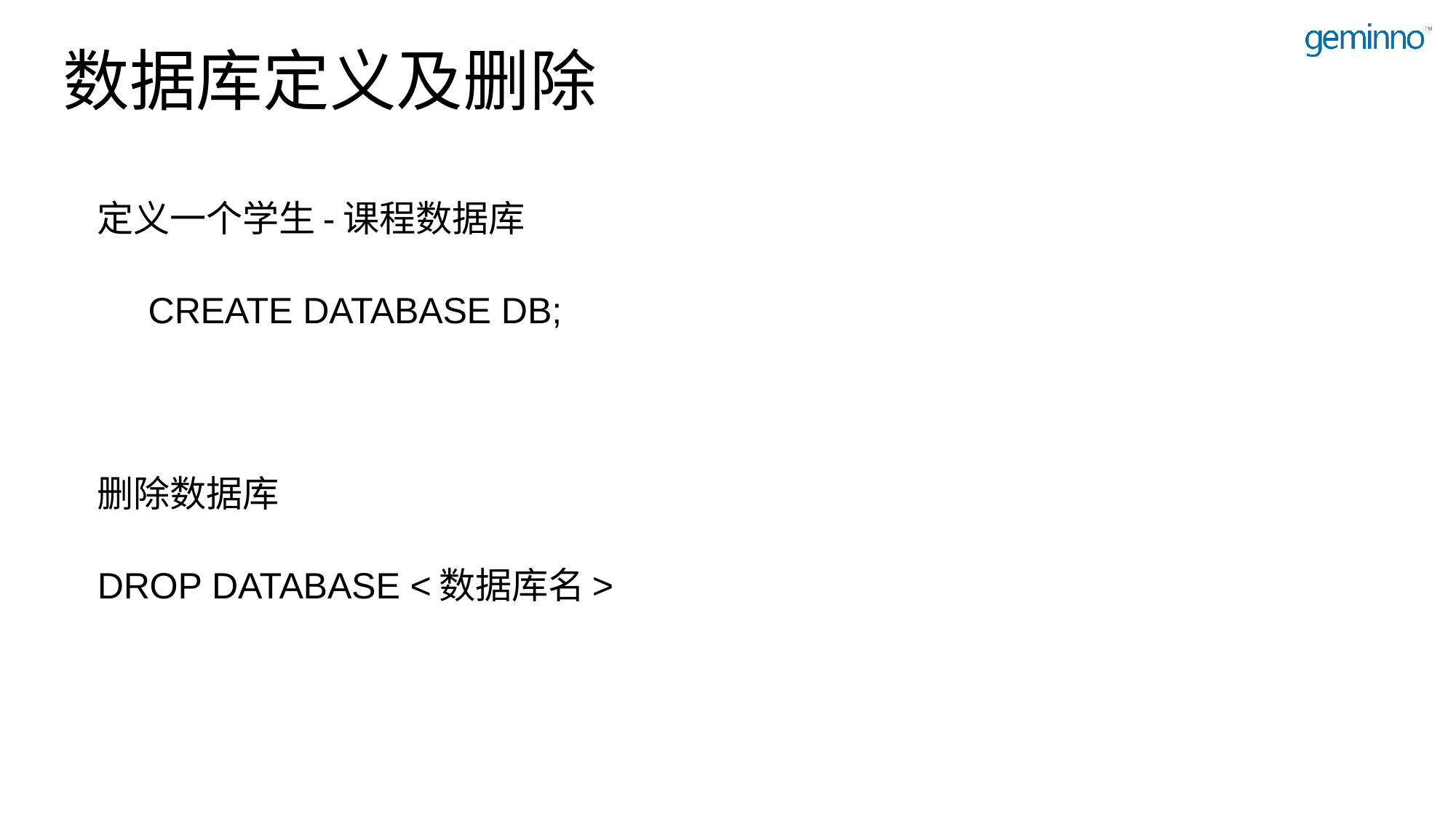

# 数据库定义及删除
定义一个学生-课程数据库
     CREATE DATABASE DB;

删除数据库
DROP DATABASE <数据库名>